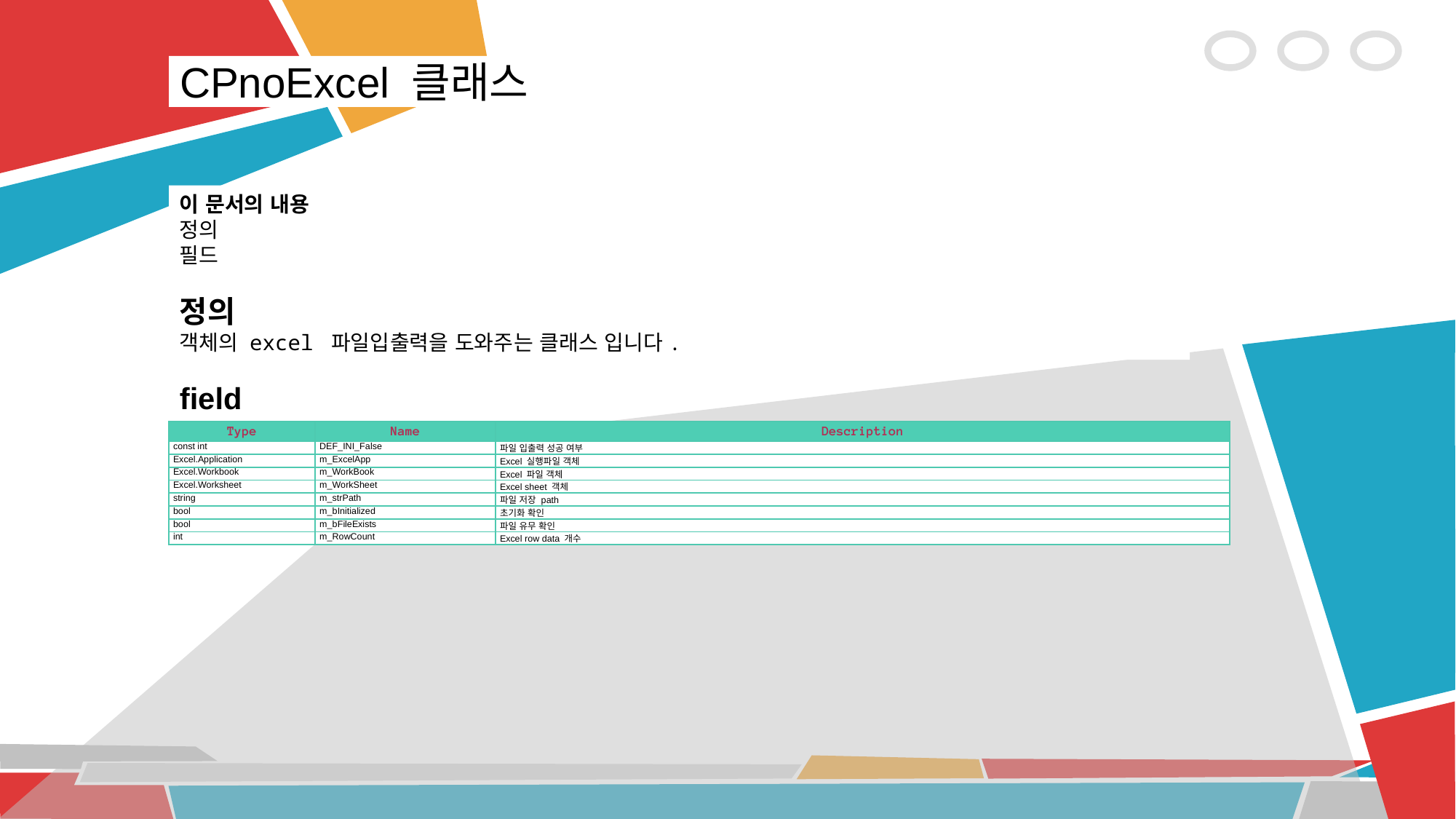

CPnoExcel 클래스
이 문서의 내용
정의
필드

정의
객체의 excel 파일입출력을 도와주는 클래스 입니다.
field
| Type | Name | Description |
| --- | --- | --- |
| const int | DEF\_INI\_False | 파일 입출력 성공 여부 |
| Excel.Application | m\_ExcelApp | Excel 실행파일 객체 |
| Excel.Workbook | m\_WorkBook | Excel 파일 객체 |
| Excel.Worksheet | m\_WorkSheet | Excel sheet 객체 |
| string | m\_strPath | 파일 저장 path |
| bool | m\_bInitialized | 초기화 확인 |
| bool | m\_bFileExists | 파일 유무 확인 |
| int | m\_RowCount | Excel row data 개수 |